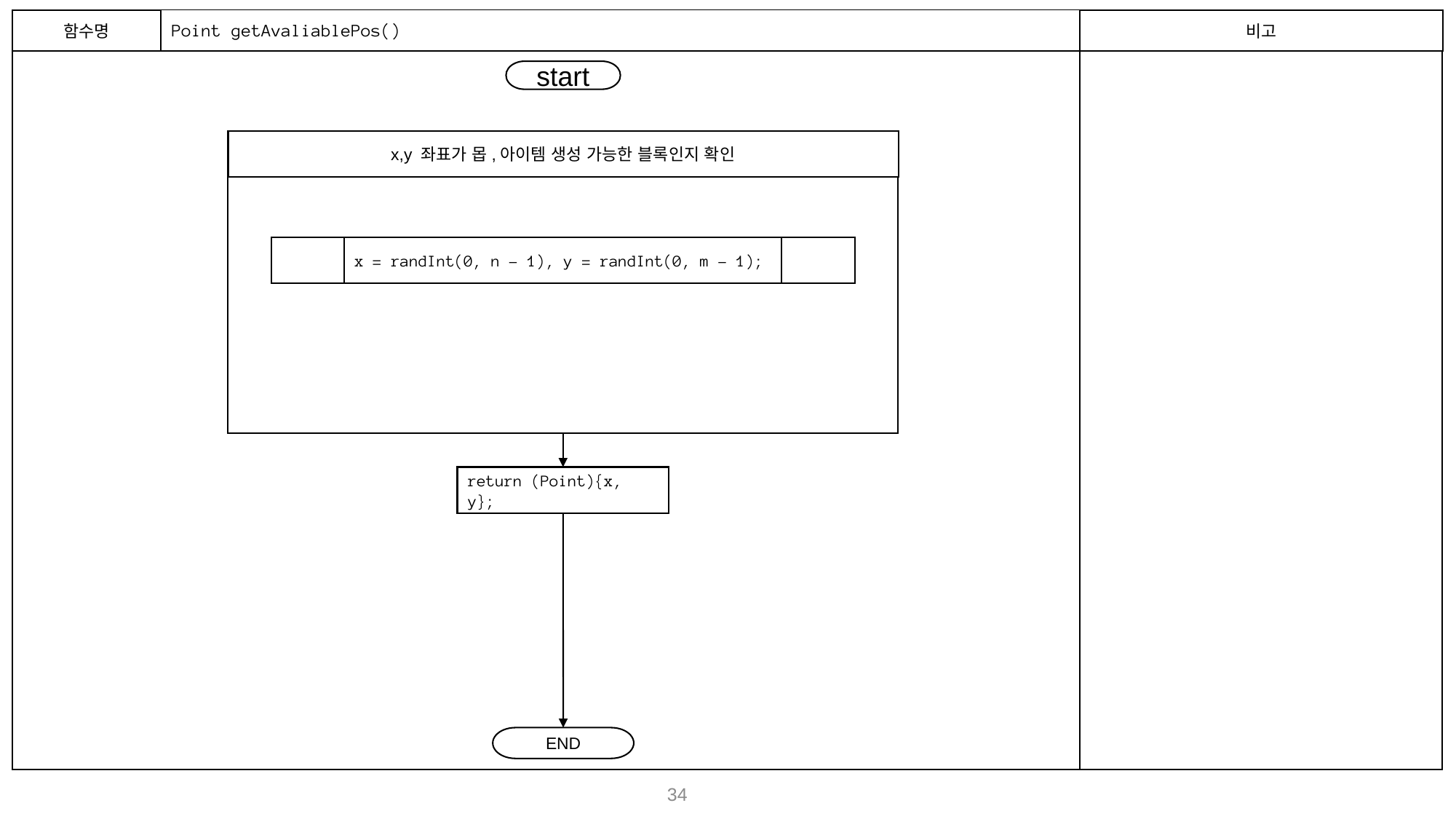

함수명
# Point getAvaliablePos()
비고

start

x,y 좌표가 몹,아이템 생성 가능한 블록인지 확인
x = randInt(0, n - 1), y = randInt(0, m - 1);
return (Point){x, y};
END
34